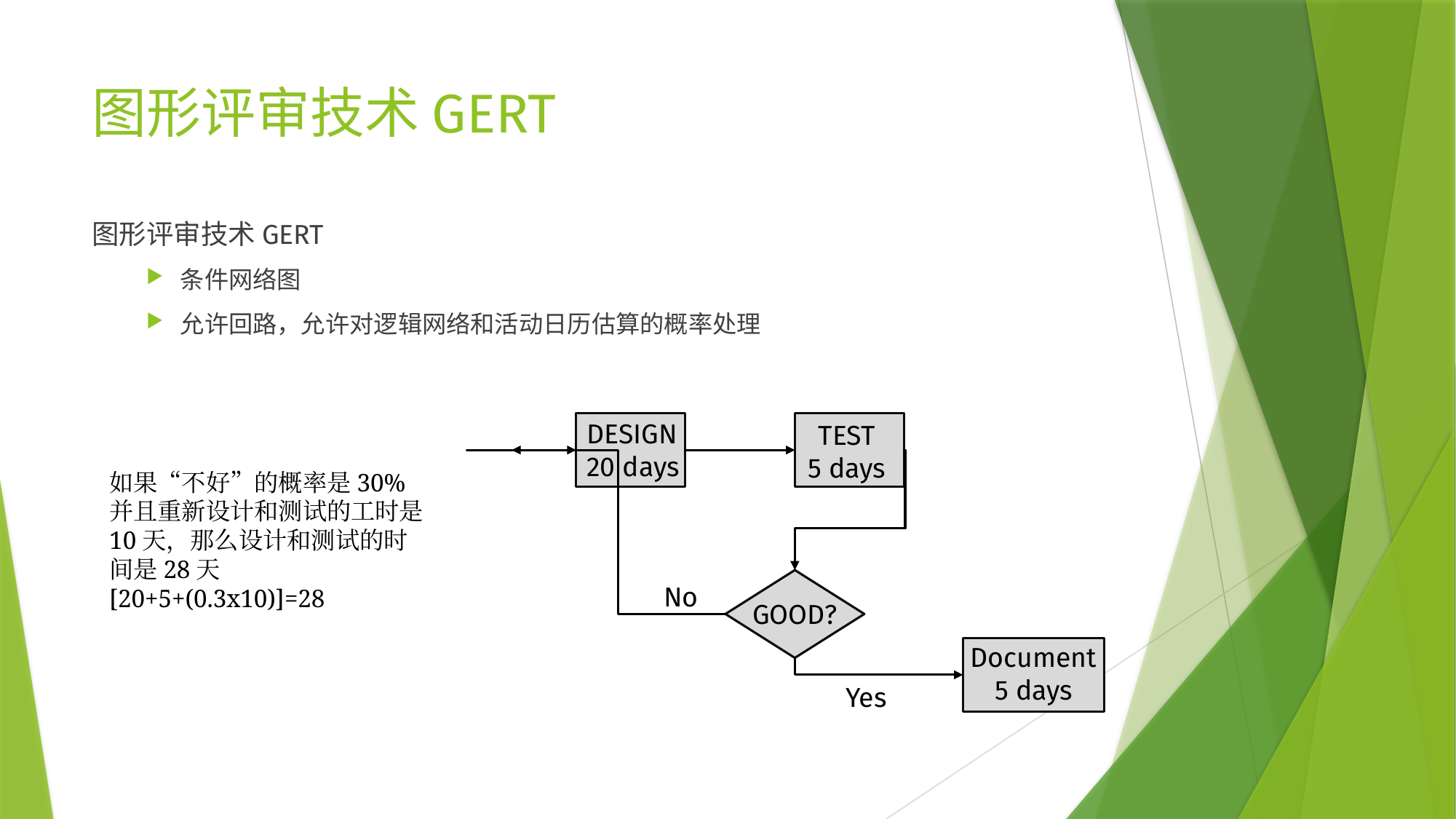

# 图形评审技术GERT
图形评审技术GERT
条件网络图
允许回路，允许对逻辑网络和活动日历估算的概率处理
DESIGN
20 days
TEST
5 days

如果“不好”的概率是30%并且重新设计和测试的工时是10天，那么设计和测试的时间是28天[20+5+(0.3x10)]=28

No
GOOD?
Document
5 days

Yes